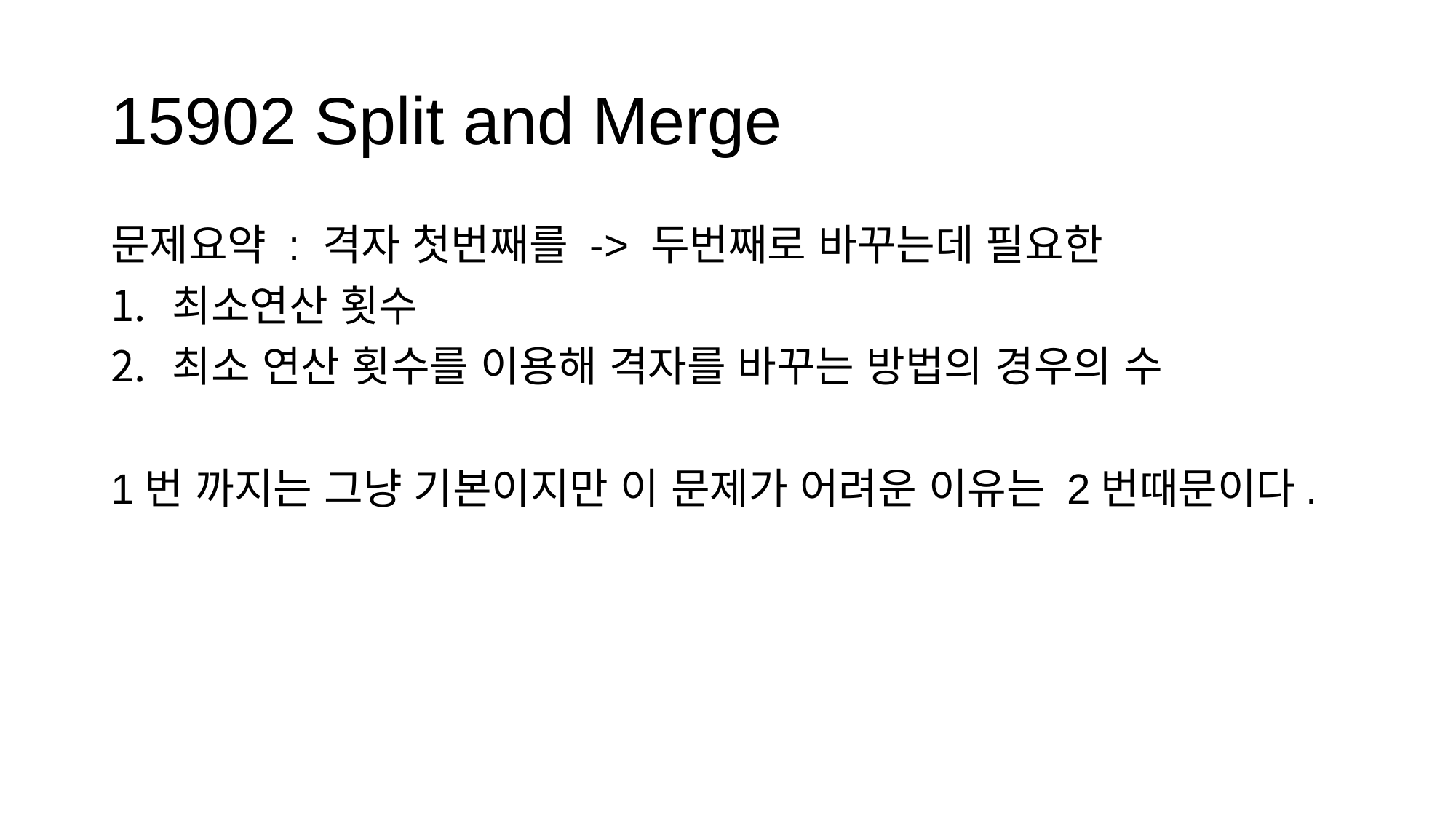

# 15902 Split and Merge
문제요약 : 격자 첫번째를 -> 두번째로 바꾸는데 필요한
최소연산 횟수
최소 연산 횟수를 이용해 격자를 바꾸는 방법의 경우의 수

1번 까지는 그냥 기본이지만 이 문제가 어려운 이유는 2번때문이다.